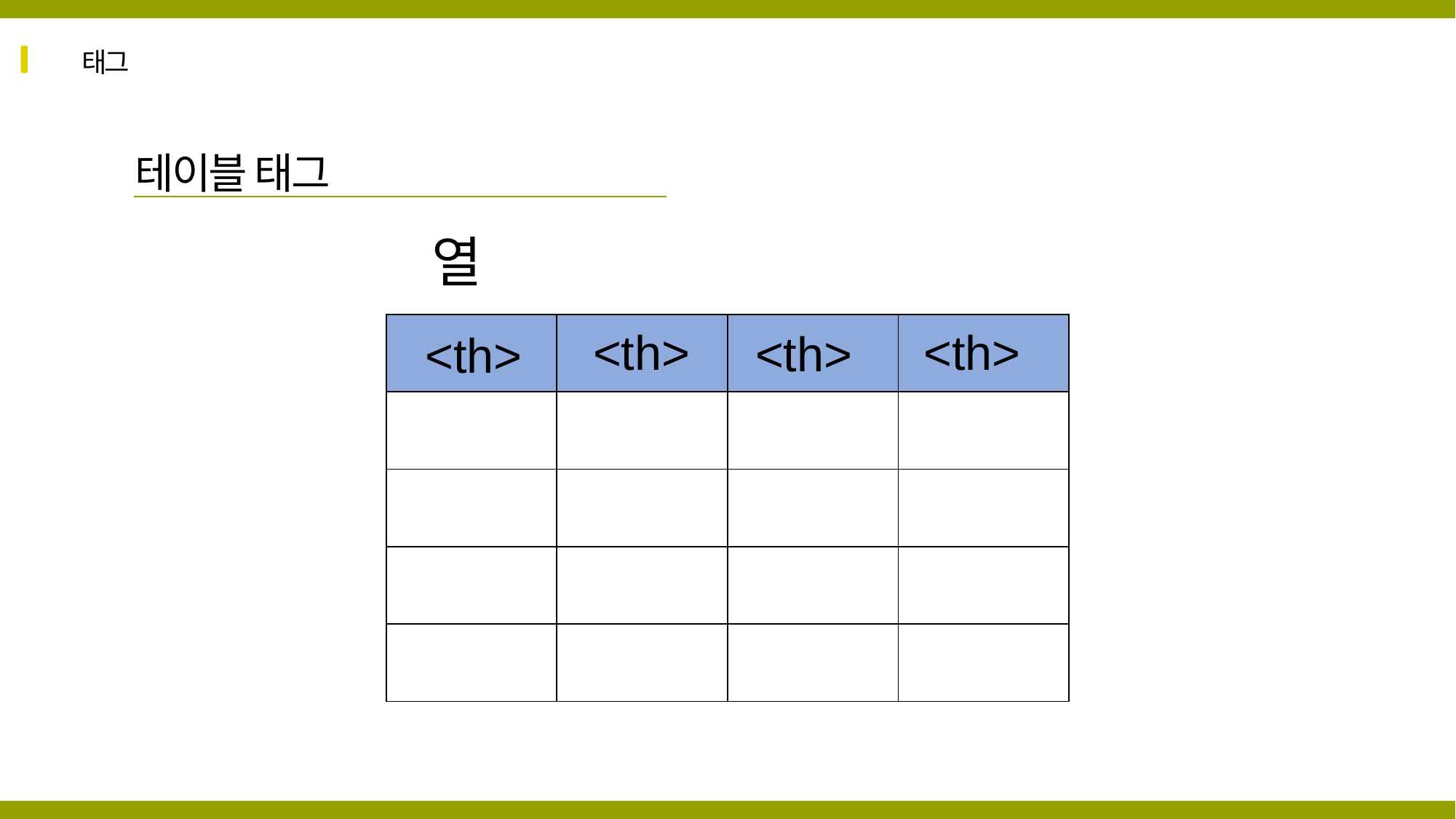

태그

테이블 태그

열
|  |  |  |  |
| --- | --- | --- | --- |
|  |  |  |  |
|  |  |  |  |
|  |  |  |  |
|  |  |  |  |
<th>
<th>
<th>
<th>